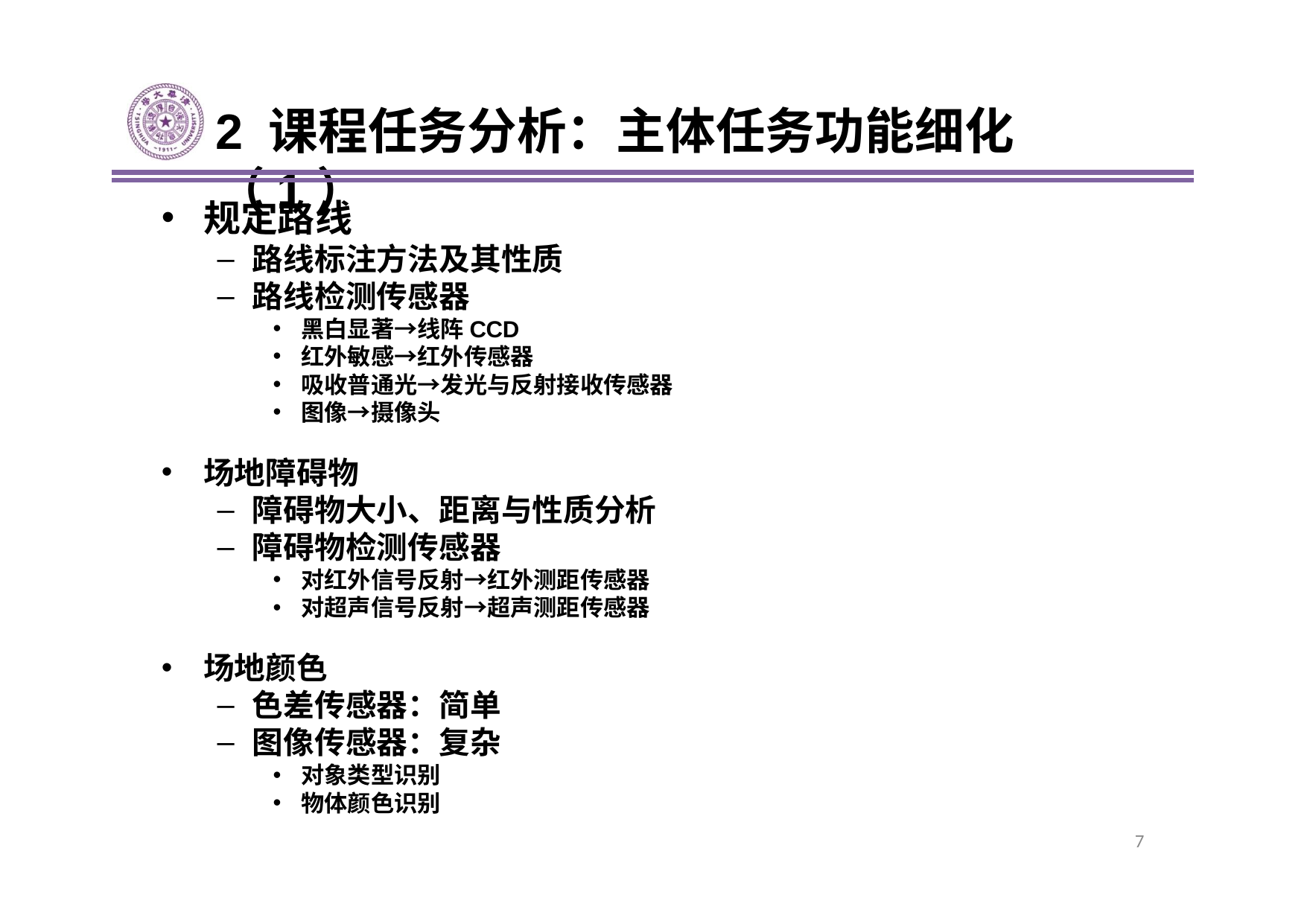

# 2 课程任务分析：主体任务功能细化（1）

规定路线
路线标注方法及其性质
路线检测传感器
黑白显著→线阵CCD
红外敏感→红外传感器
吸收普通光→发光与反射接收传感器
图像→摄像头

场地障碍物
障碍物大小、距离与性质分析
障碍物检测传感器
对红外信号反射→红外测距传感器
对超声信号反射→超声测距传感器

场地颜色
色差传感器：简单
图像传感器：复杂
对象类型识别
物体颜色识别
7